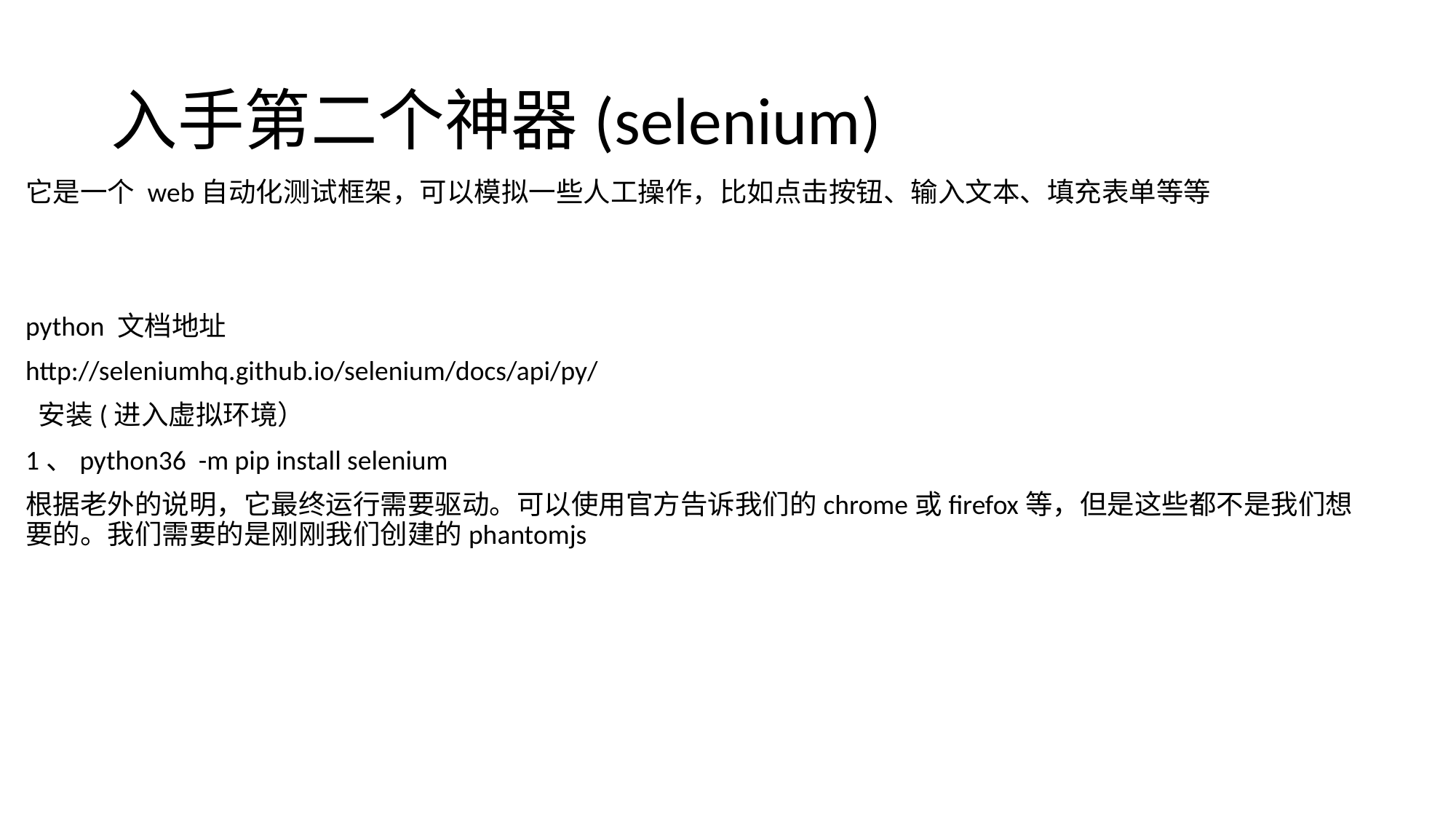

# 入手第二个神器(selenium)
它是一个 web自动化测试框架，可以模拟一些人工操作，比如点击按钮、输入文本、填充表单等等

python 文档地址
http://seleniumhq.github.io/selenium/docs/api/py/
 安装(进入虚拟环境）
1、python36  -m pip install selenium
根据老外的说明，它最终运行需要驱动。可以使用官方告诉我们的chrome或firefox等，但是这些都不是我们想要的。我们需要的是刚刚我们创建的phantomjs